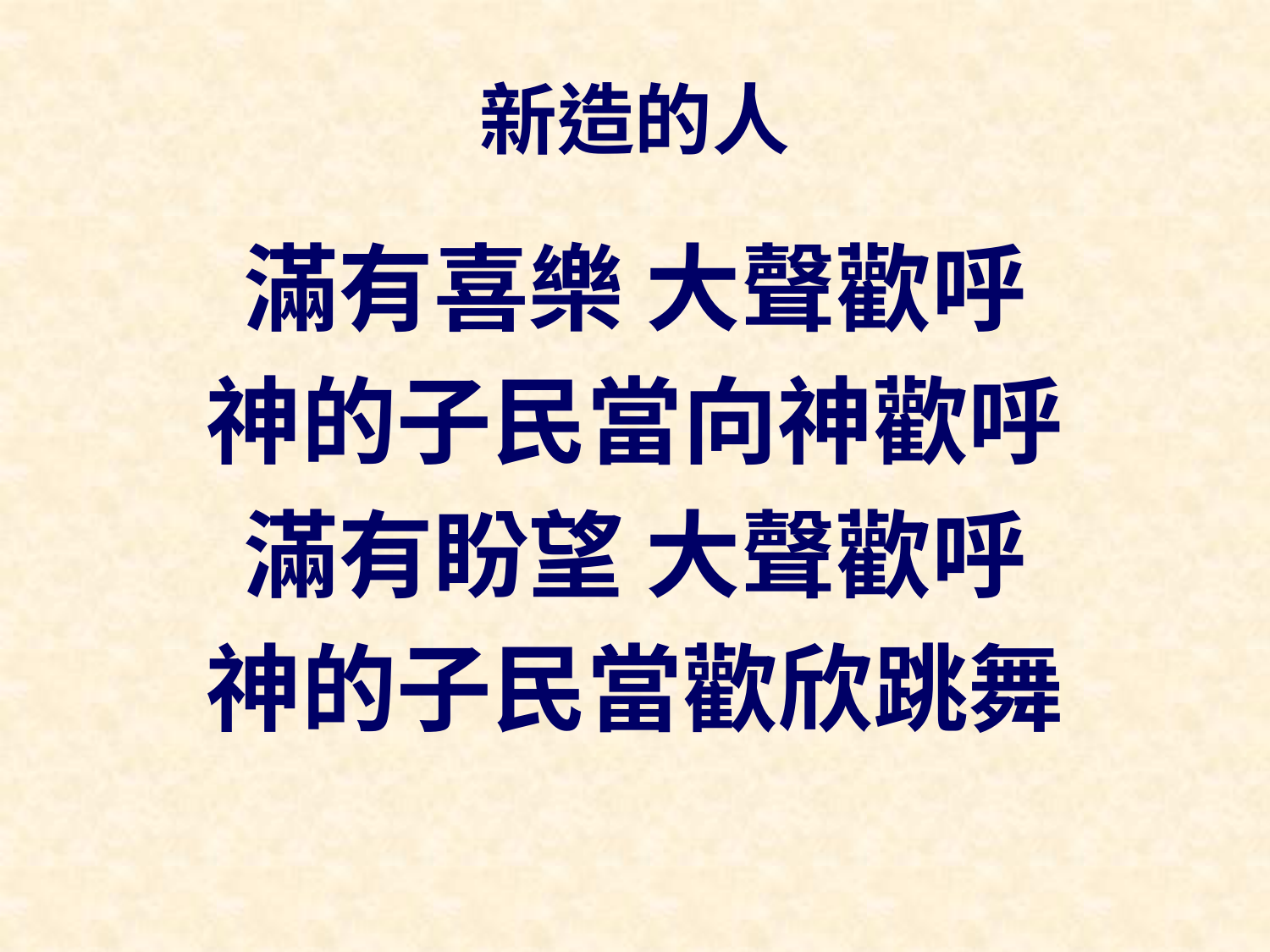

# 新造的人
滿有喜樂 大聲歡呼
神的子民當向神歡呼
滿有盼望 大聲歡呼
神的子民當歡欣跳舞